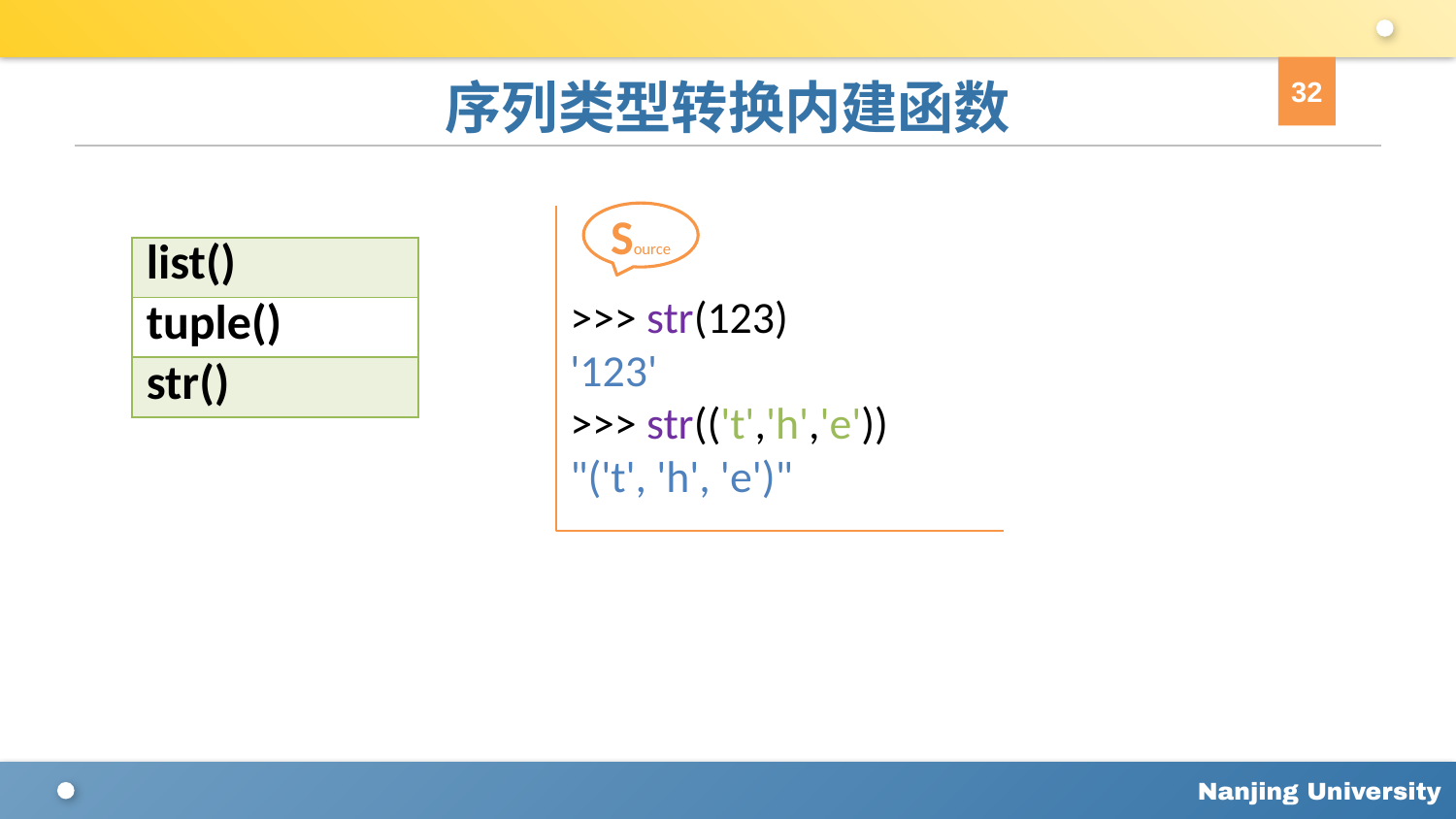

32
# 序列类型转换内建函数
Source

>>> str(123)
'123'
>>> str(('t','h','e'))
"('t', 'h', 'e')"

| list() |
| --- |
| tuple() |
| str() |